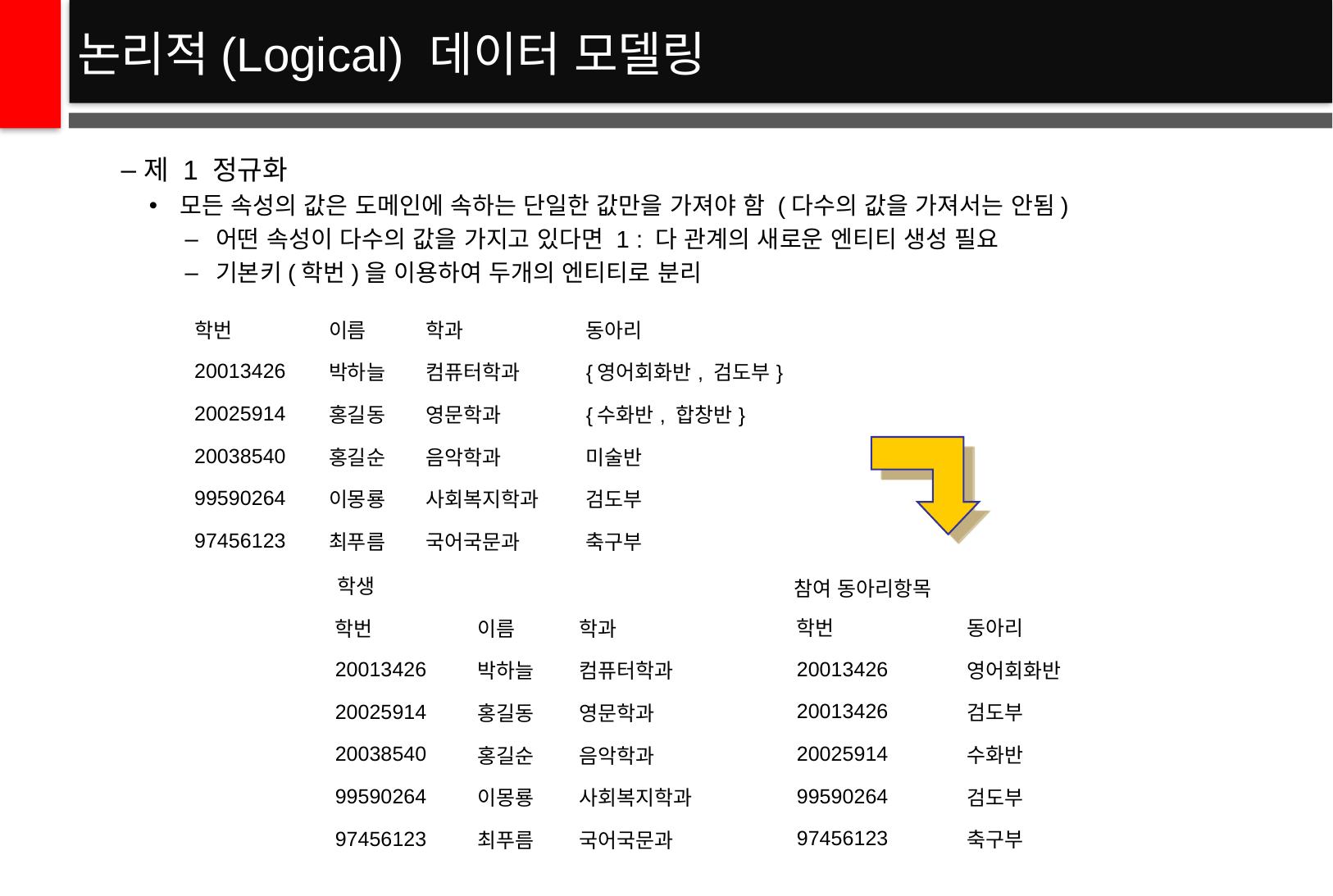

# 논리적(Logical) 데이터 모델링
제 1 정규화
모든 속성의 값은 도메인에 속하는 단일한 값만을 가져야 함 (다수의 값을 가져서는 안됨)
어떤 속성이 다수의 값을 가지고 있다면 1 : 다 관계의 새로운 엔티티 생성 필요
기본키(학번)을 이용하여 두개의 엔티티로 분리
| 학번 | 이름 | 학과 | 동아리 |
| --- | --- | --- | --- |
| 20013426 | 박하늘 | 컴퓨터학과 | {영어회화반, 검도부} |
| 20025914 | 홍길동 | 영문학과 | {수화반, 합창반} |
| 20038540 | 홍길순 | 음악학과 | 미술반 |
| 99590264 | 이몽룡 | 사회복지학과 | 검도부 |
| 97456123 | 최푸름 | 국어국문과 | 축구부 |

학생
참여 동아리항목
| 학번 | 이름 | 학과 |
| --- | --- | --- |
| 20013426 | 박하늘 | 컴퓨터학과 |
| 20025914 | 홍길동 | 영문학과 |
| 20038540 | 홍길순 | 음악학과 |
| 99590264 | 이몽룡 | 사회복지학과 |
| 97456123 | 최푸름 | 국어국문과 |
| 학번 | 동아리 |
| --- | --- |
| 20013426 | 영어회화반 |
| 20013426 | 검도부 |
| 20025914 | 수화반 |
| 99590264 | 검도부 |
| 97456123 | 축구부 |